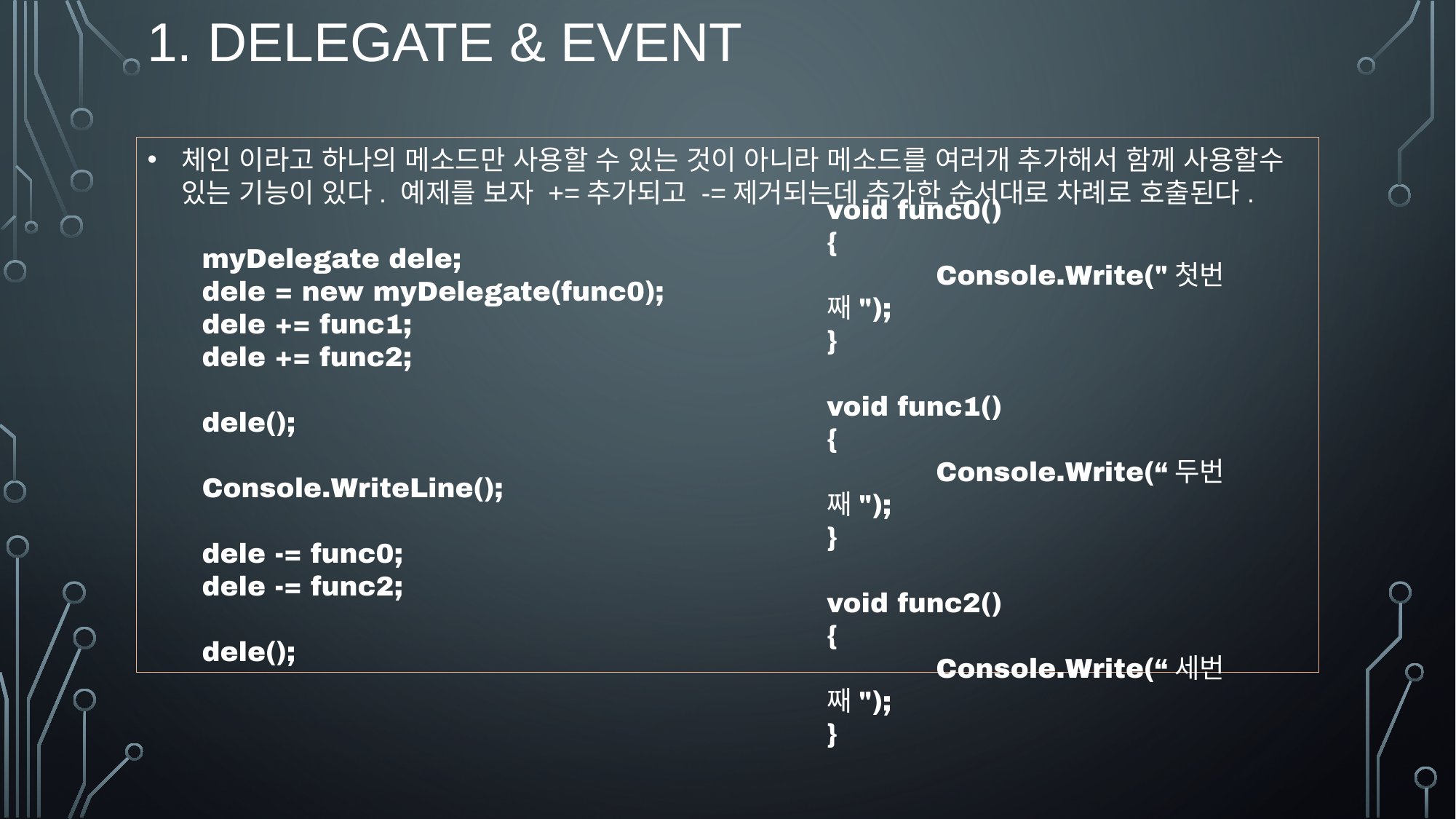

# 1. Delegate & Event
체인 이라고 하나의 메소드만 사용할 수 있는 것이 아니라 메소드를 여러개 추가해서 함께 사용할수 있는 기능이 있다. 예제를 보자 +=추가되고 -=제거되는데 추가한 순서대로 차례로 호출된다.

myDelegate dele;
dele = new myDelegate(func0);
dele += func1;
dele += func2;

dele();

Console.WriteLine();

dele -= func0;
dele -= func2;

dele();
void func0()
{
	Console.Write("첫번째");
}

void func1()
{
	Console.Write(“두번째");
}

void func2()
{
	Console.Write(“세번째");
}